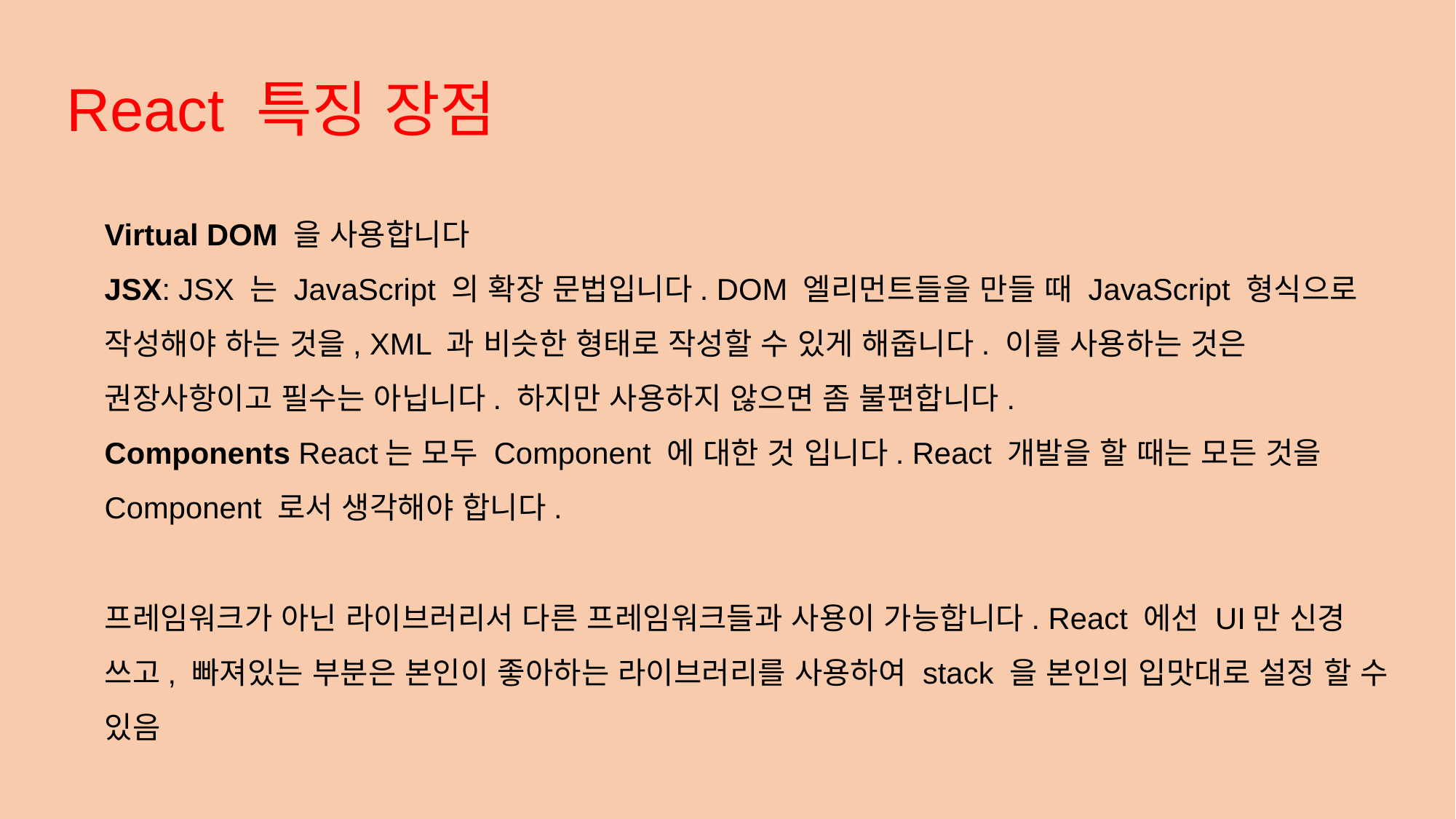

React 특징 장점
Virtual DOM 을 사용합니다
JSX: JSX 는 JavaScript 의 확장 문법입니다. DOM 엘리먼트들을 만들 때 JavaScript 형식으로 작성해야 하는 것을, XML 과 비슷한 형태로 작성할 수 있게 해줍니다. 이를 사용하는 것은 권장사항이고 필수는 아닙니다. 하지만 사용하지 않으면 좀 불편합니다.
Components React는 모두 Component 에 대한 것 입니다. React 개발을 할 때는 모든 것을 Component 로서 생각해야 합니다.
프레임워크가 아닌 라이브러리서 다른 프레임워크들과 사용이 가능합니다. React 에선 UI만 신경 쓰고, 빠져있는 부분은 본인이 좋아하는 라이브러리를 사용하여 stack 을 본인의 입맛대로 설정 할 수 있음